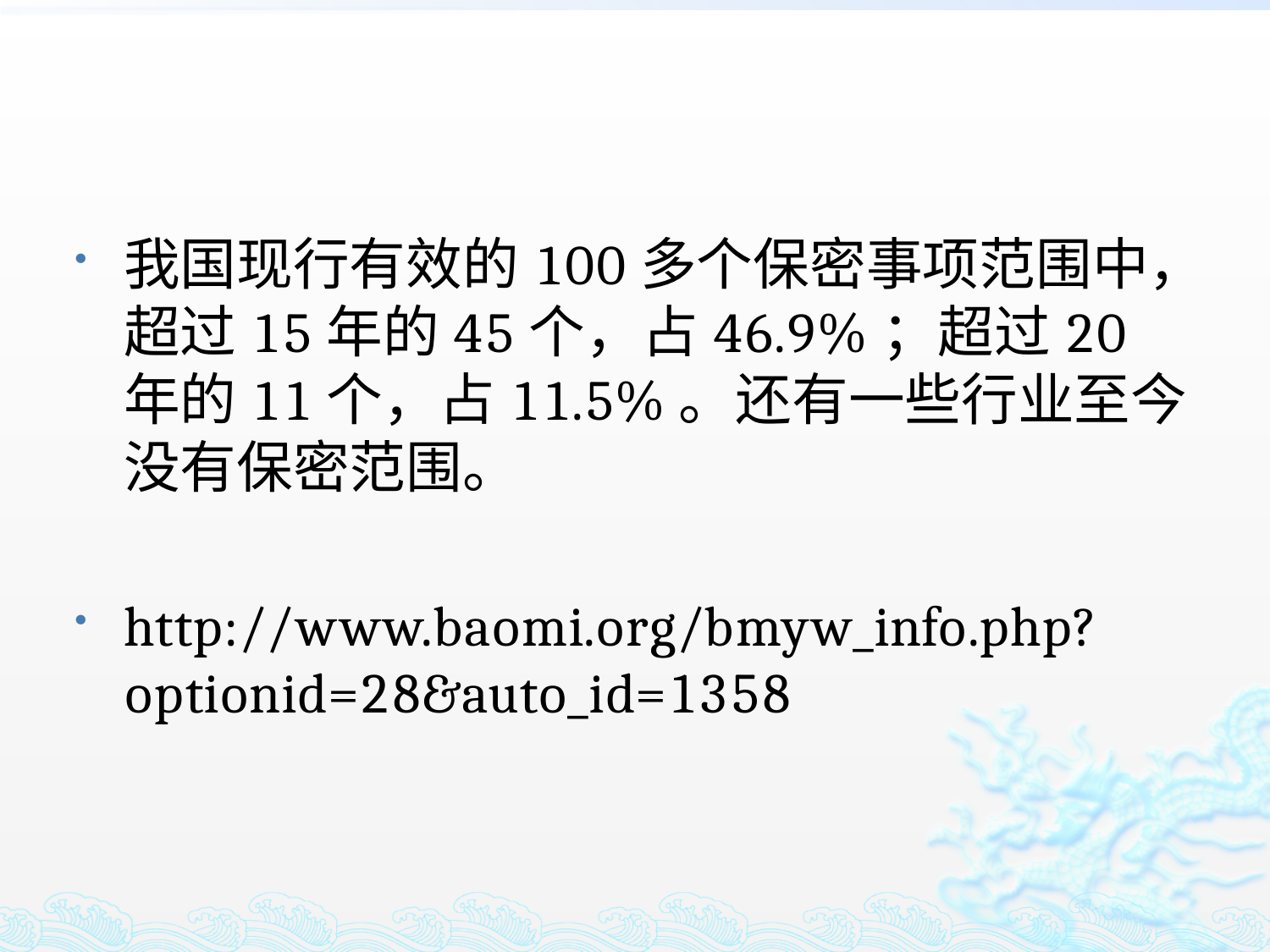

#
我国现行有效的100多个保密事项范围中，超过15年的45个，占46.9%；超过20年的11个，占11.5%。还有一些行业至今没有保密范围。

http://www.baomi.org/bmyw_info.php?optionid=28&auto_id=1358